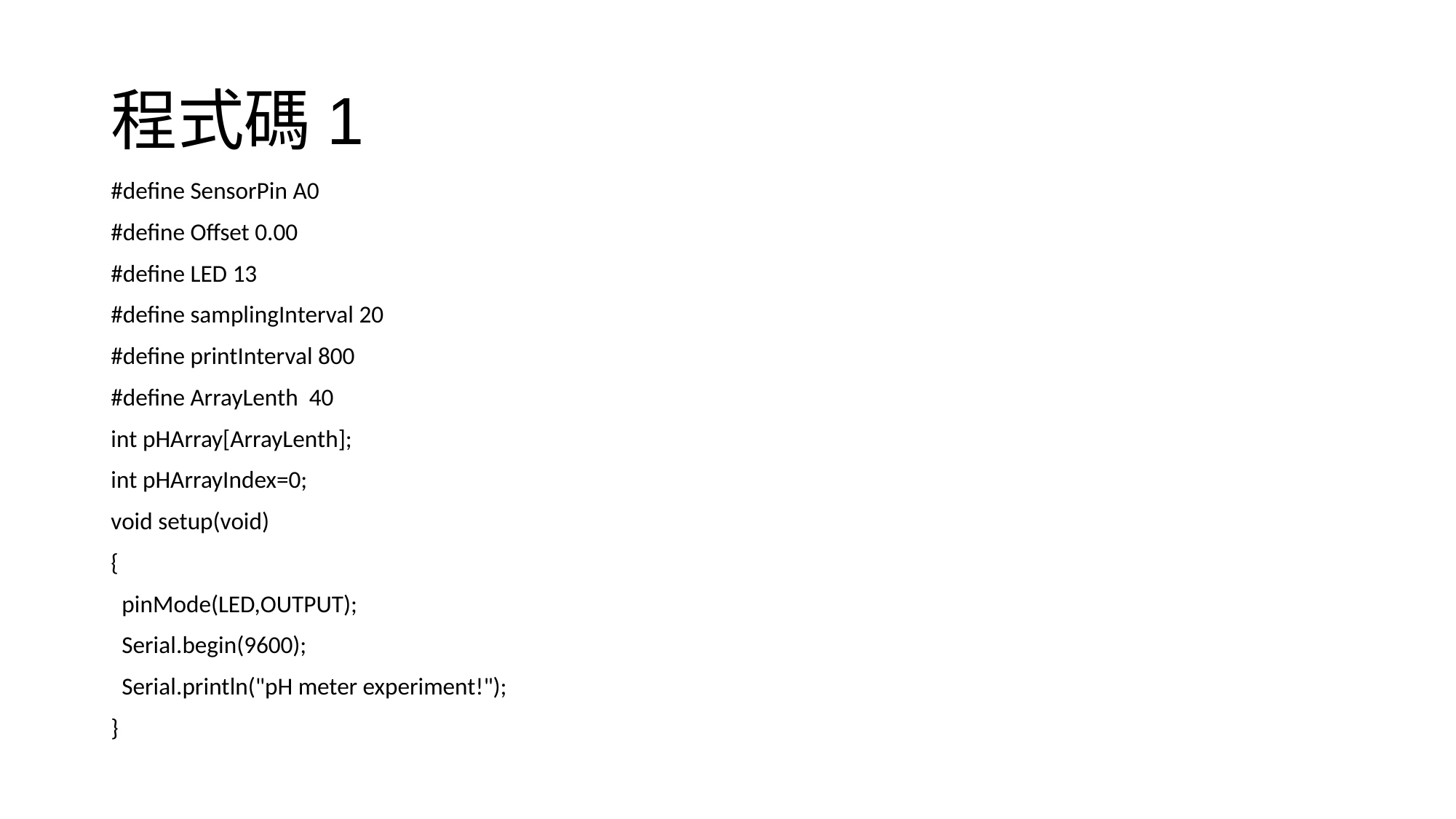

# 程式碼1
#define SensorPin A0
#define Offset 0.00
#define LED 13
#define samplingInterval 20
#define printInterval 800
#define ArrayLenth  40
int pHArray[ArrayLenth];
int pHArrayIndex=0;
void setup(void)
{
  pinMode(LED,OUTPUT);
  Serial.begin(9600);
  Serial.println("pH meter experiment!");
}